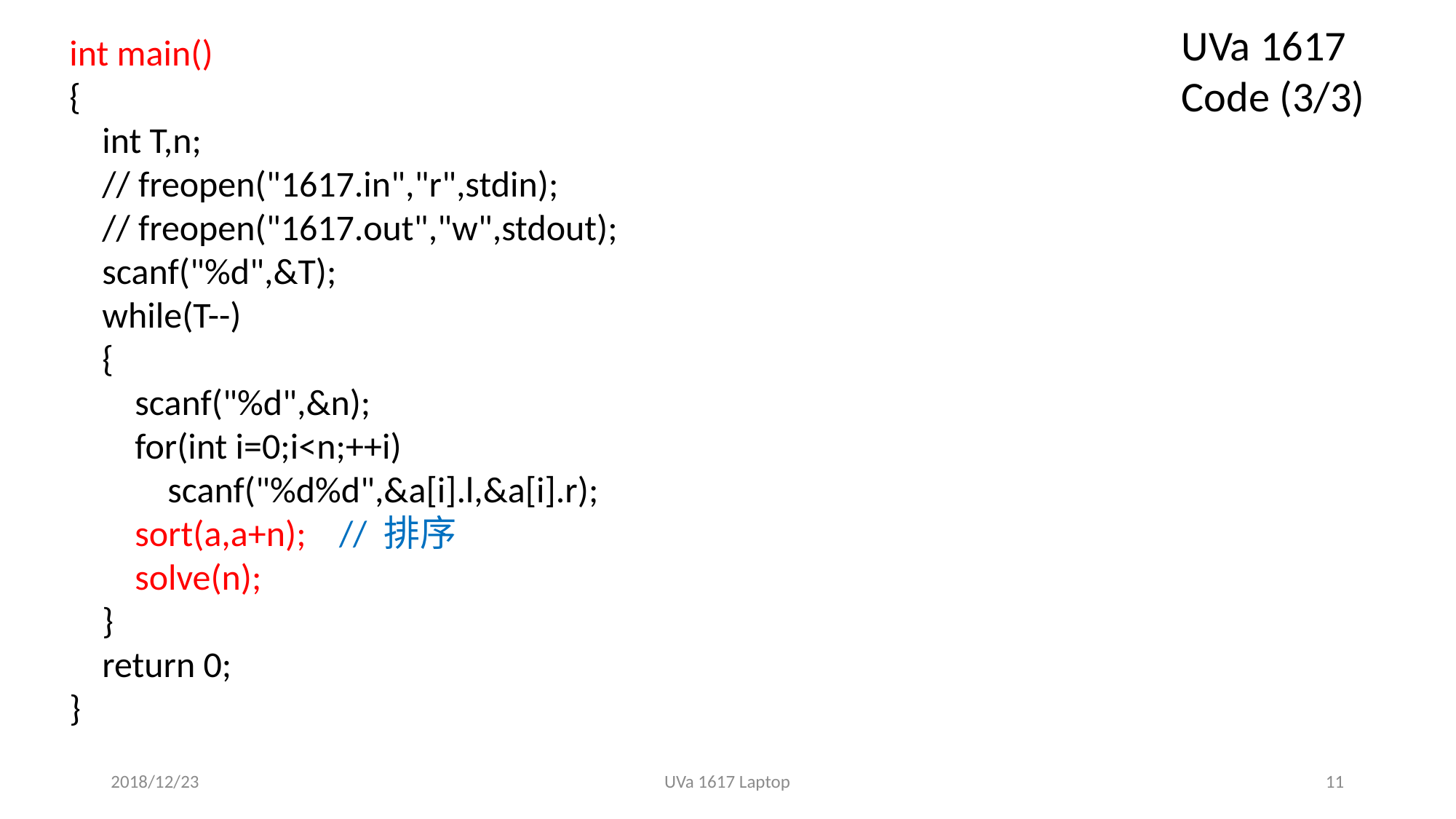

UVa 1617 Code (3/3)
int main()
{
    int T,n;
    // freopen("1617.in","r",stdin);
    // freopen("1617.out","w",stdout);
    scanf("%d",&T);
    while(T--)
    {
        scanf("%d",&n);
        for(int i=0;i<n;++i)
            scanf("%d%d",&a[i].l,&a[i].r);
        sort(a,a+n);    // 排序
        solve(n);
    }
    return 0;
}
2018/12/23
UVa 1617 Laptop
11